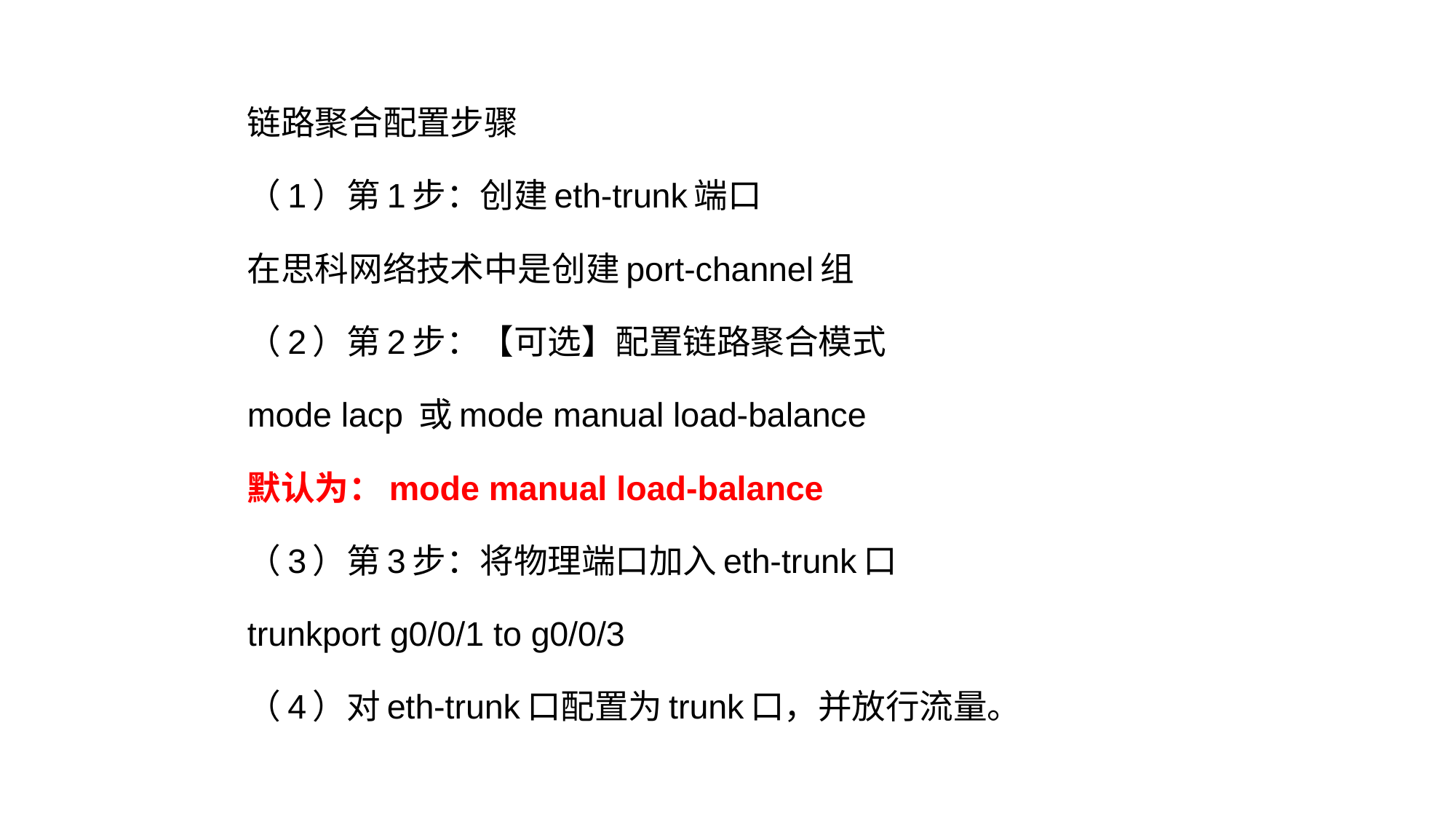

链路聚合配置步骤
（1）第1步：创建eth-trunk端口
在思科网络技术中是创建port-channel组
（2）第2步：【可选】配置链路聚合模式
mode lacp 或mode manual load-balance
默认为：mode manual load-balance
（3）第3步：将物理端口加入eth-trunk口
trunkport g0/0/1 to g0/0/3
（4）对eth-trunk口配置为trunk口，并放行流量。